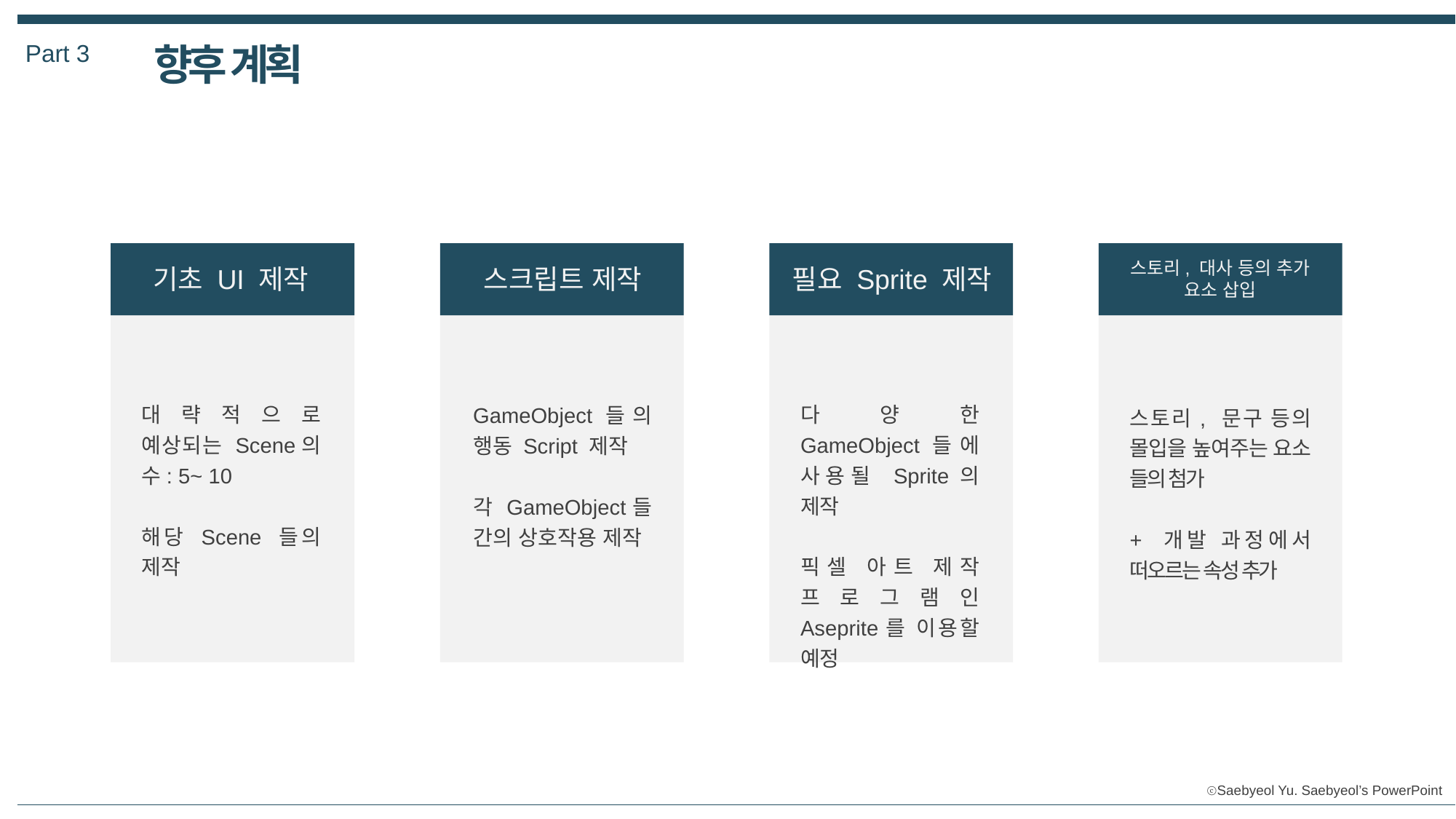

Part 3
향후 계획

스토리, 대사 등의 추가 요소 삽입
기초 UI 제작
스크립트 제작
필요 Sprite 제작
대략적으로 예상되는 Scene의 수: 5~ 10

해당 Scene 들의 제작
다양한 GameObject들에 사용될 Sprite의 제작

픽셀 아트 제작 프로그램인 Aseprite를 이용할 예정
GameObject들의 행동 Script 제작

각 GameObject들 간의 상호작용 제작
스토리, 문구 등의 몰입을 높여주는 요소 들의 첨가

+ 개발 과정에서 떠오르는 속성 추가